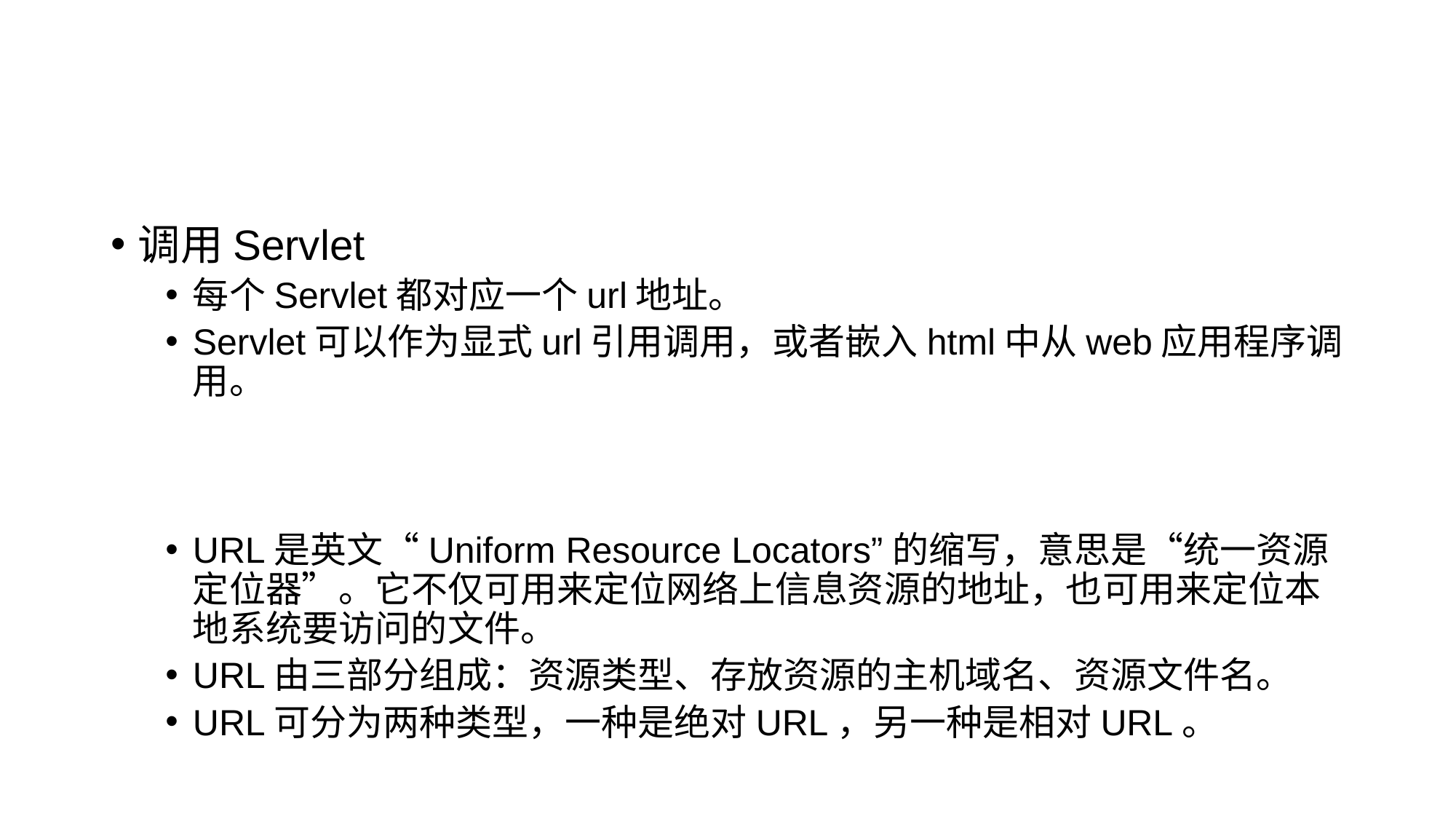

#
调用Servlet
每个Servlet都对应一个url地址。
Servlet可以作为显式url引用调用，或者嵌入html中从web应用程序调用。

URL是英文“Uniform Resource Locators”的缩写，意思是“统一资源定位器”。它不仅可用来定位网络上信息资源的地址，也可用来定位本地系统要访问的文件。
URL由三部分组成：资源类型、存放资源的主机域名、资源文件名。
URL可分为两种类型，一种是绝对URL，另一种是相对URL。